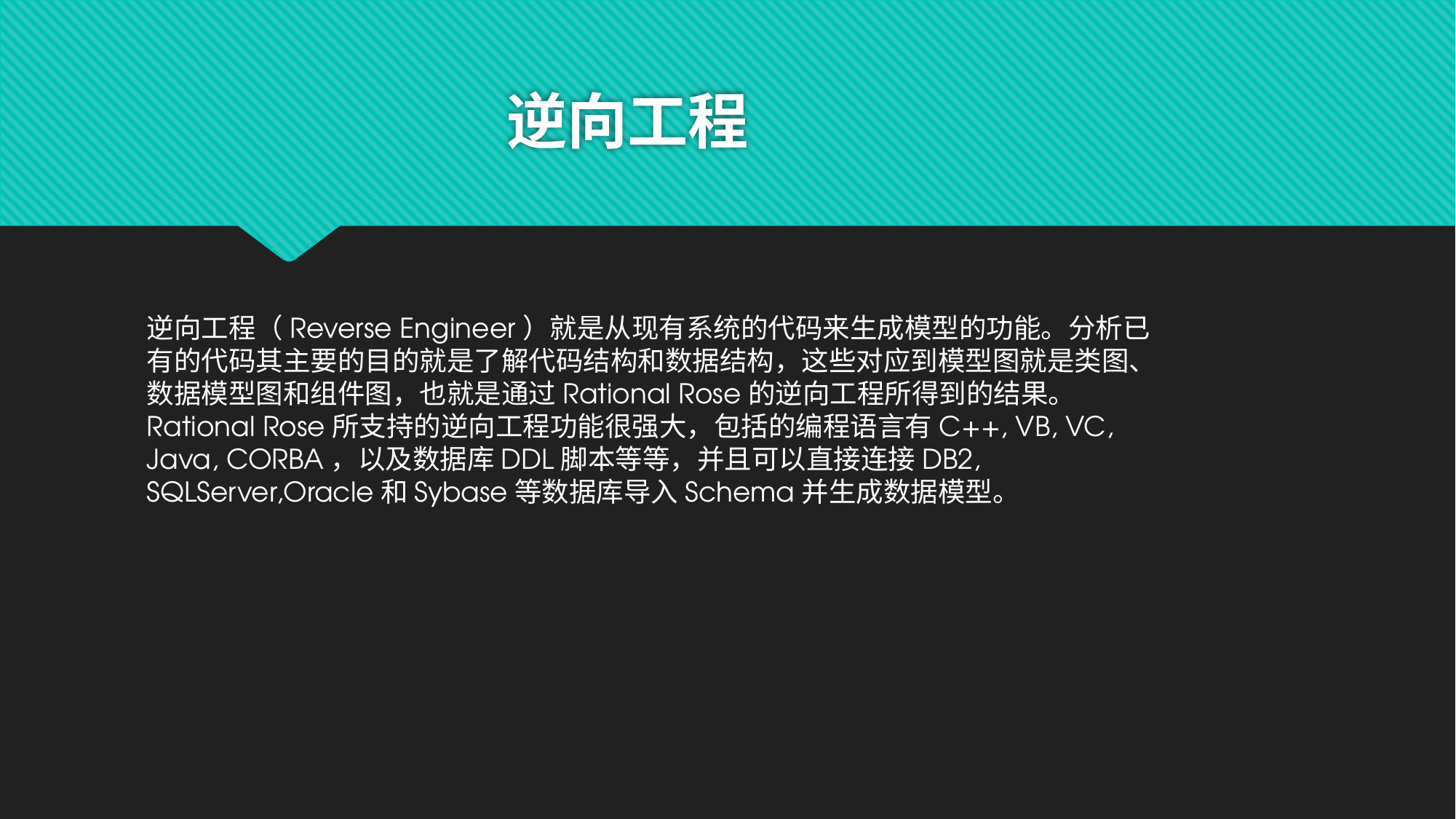

# 逆向工程
逆向工程（Reverse Engineer）就是从现有系统的代码来生成模型的功能。分析已有的代码其主要的目的就是了解代码结构和数据结构，这些对应到模型图就是类图、数据模型图和组件图，也就是通过Rational Rose的逆向工程所得到的结果。
Rational Rose所支持的逆向工程功能很强大，包括的编程语言有C++, VB, VC, Java, CORBA，以及数据库DDL脚本等等，并且可以直接连接DB2, SQLServer,Oracle和Sybase等数据库导入Schema并生成数据模型。